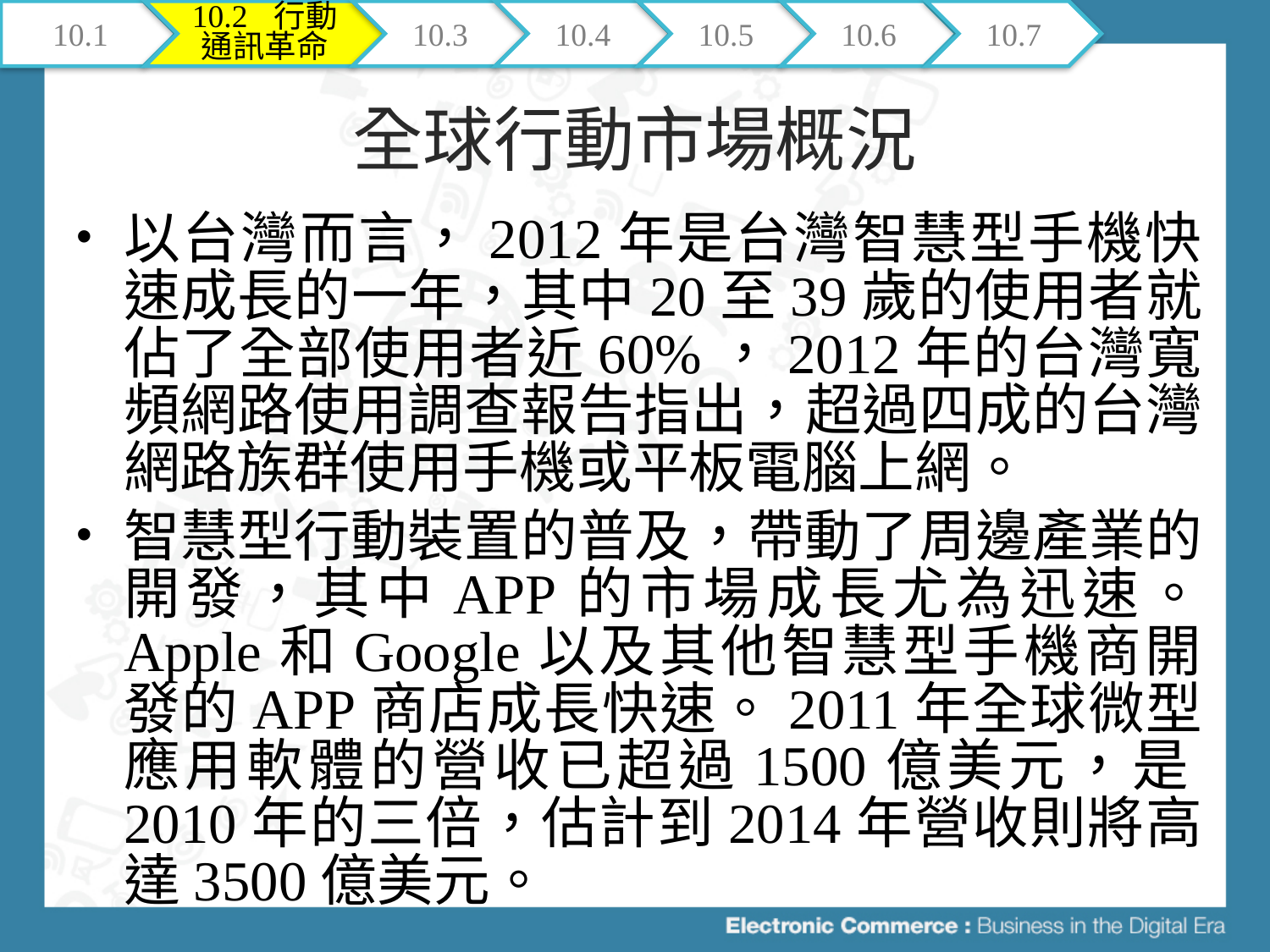

10.1
10.2 行動通訊革命
10.3
10.4
10.5
10.6
10.7
# 全球行動市場概況
以台灣而言，2012年是台灣智慧型手機快速成長的一年，其中20至39歲的使用者就佔了全部使用者近60%，2012年的台灣寬頻網路使用調查報告指出，超過四成的台灣網路族群使用手機或平板電腦上網。
智慧型行動裝置的普及，帶動了周邊產業的開發，其中APP的市場成長尤為迅速。 Apple和Google以及其他智慧型手機商開發的APP商店成長快速。2011年全球微型應用軟體的營收已超過1500億美元，是2010年的三倍，估計到2014年營收則將高達3500億美元。